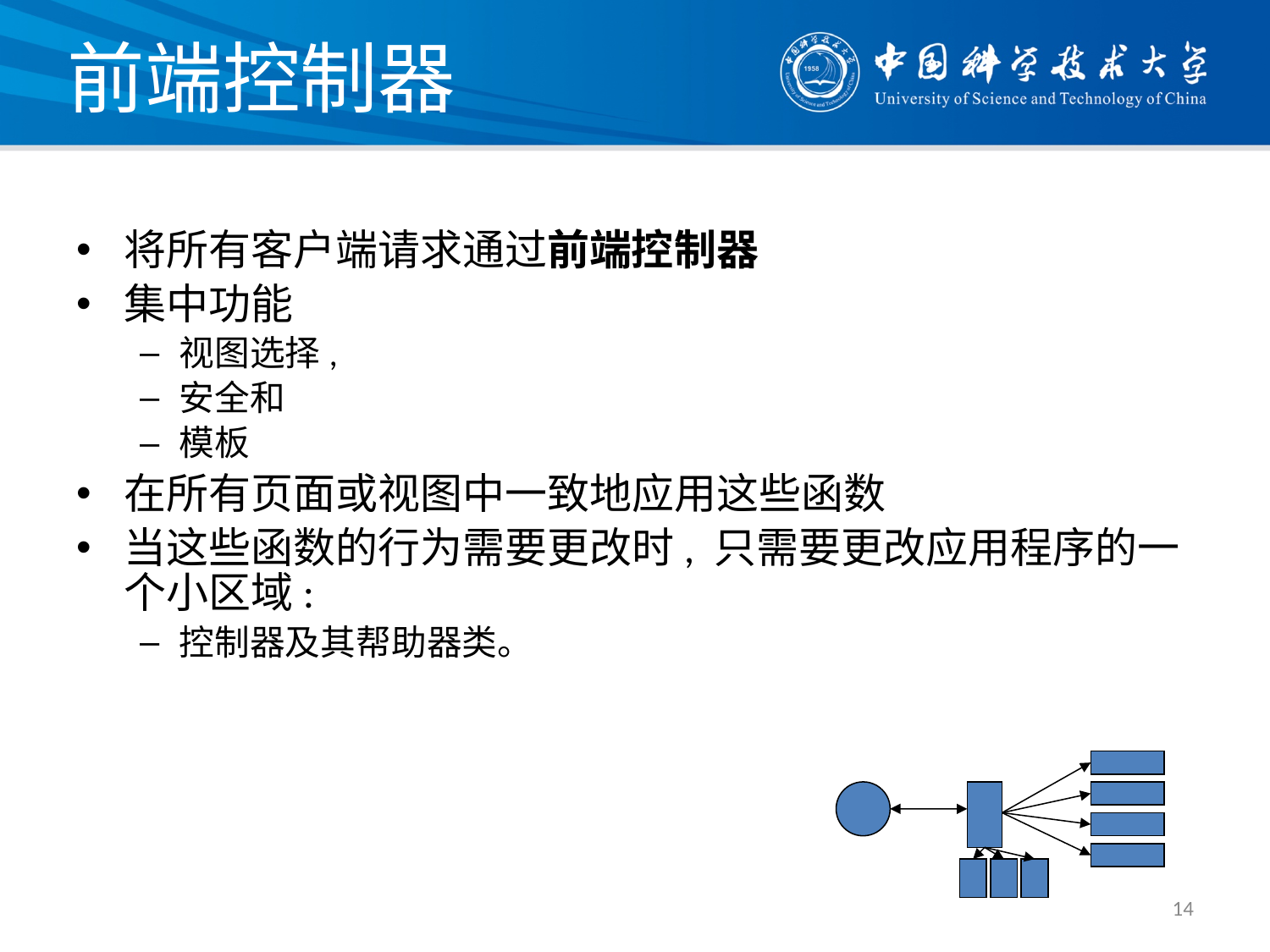

# 前端控制器
将所有客户端请求通过前端控制器
集中功能
视图选择,
安全和
模板
在所有页面或视图中一致地应用这些函数
当这些函数的行为需要更改时, 只需要更改应用程序的一个小区域:
控制器及其帮助器类。

14